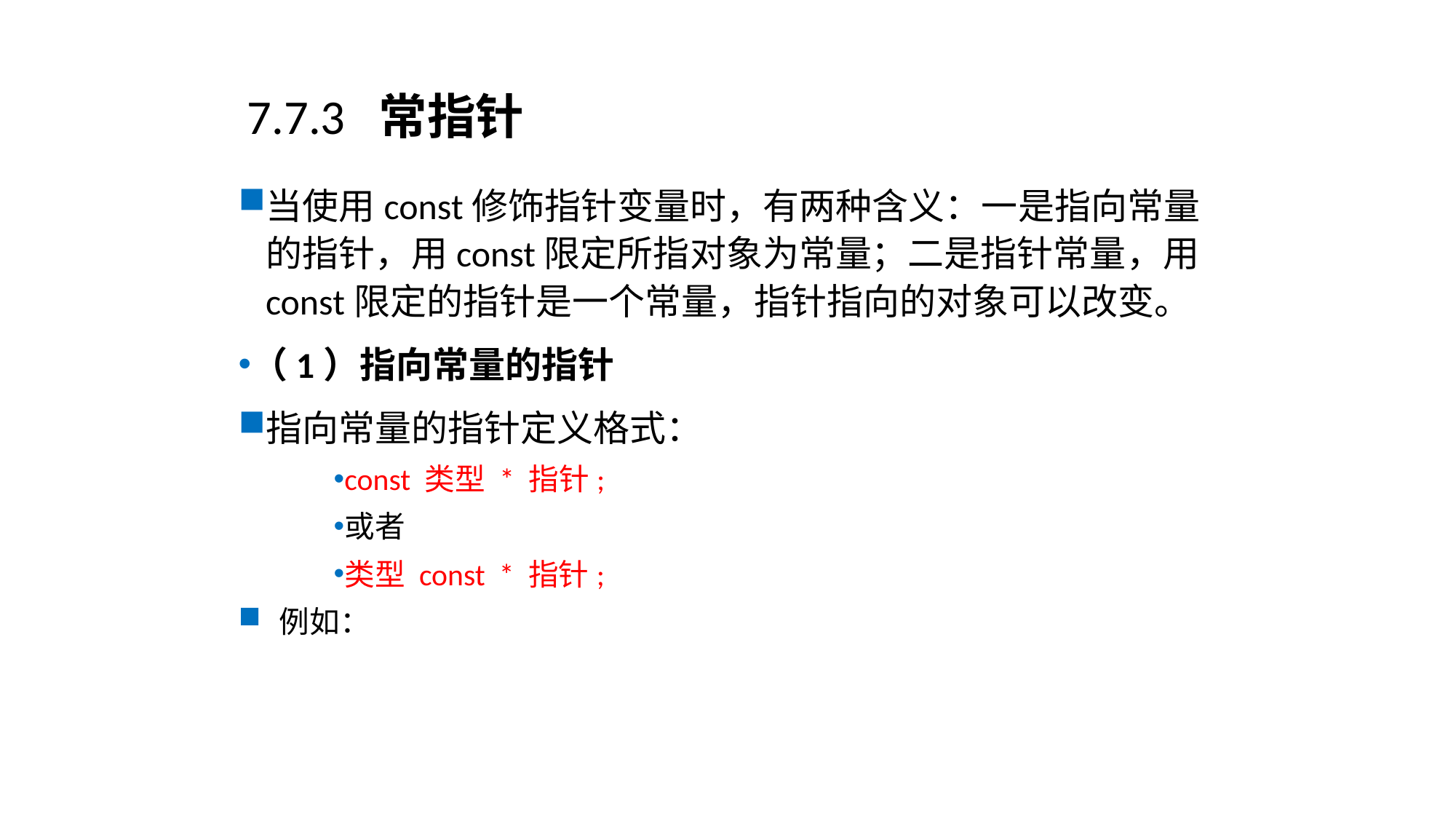

# 7.7.3  常指针
当使用const修饰指针变量时，有两种含义：一是指向常量的指针，用const限定所指对象为常量；二是指针常量，用const限定的指针是一个常量，指针指向的对象可以改变。
（1）指向常量的指针
指向常量的指针定义格式：
const 类型 * 指针;
或者
类型 const  * 指针;
例如：